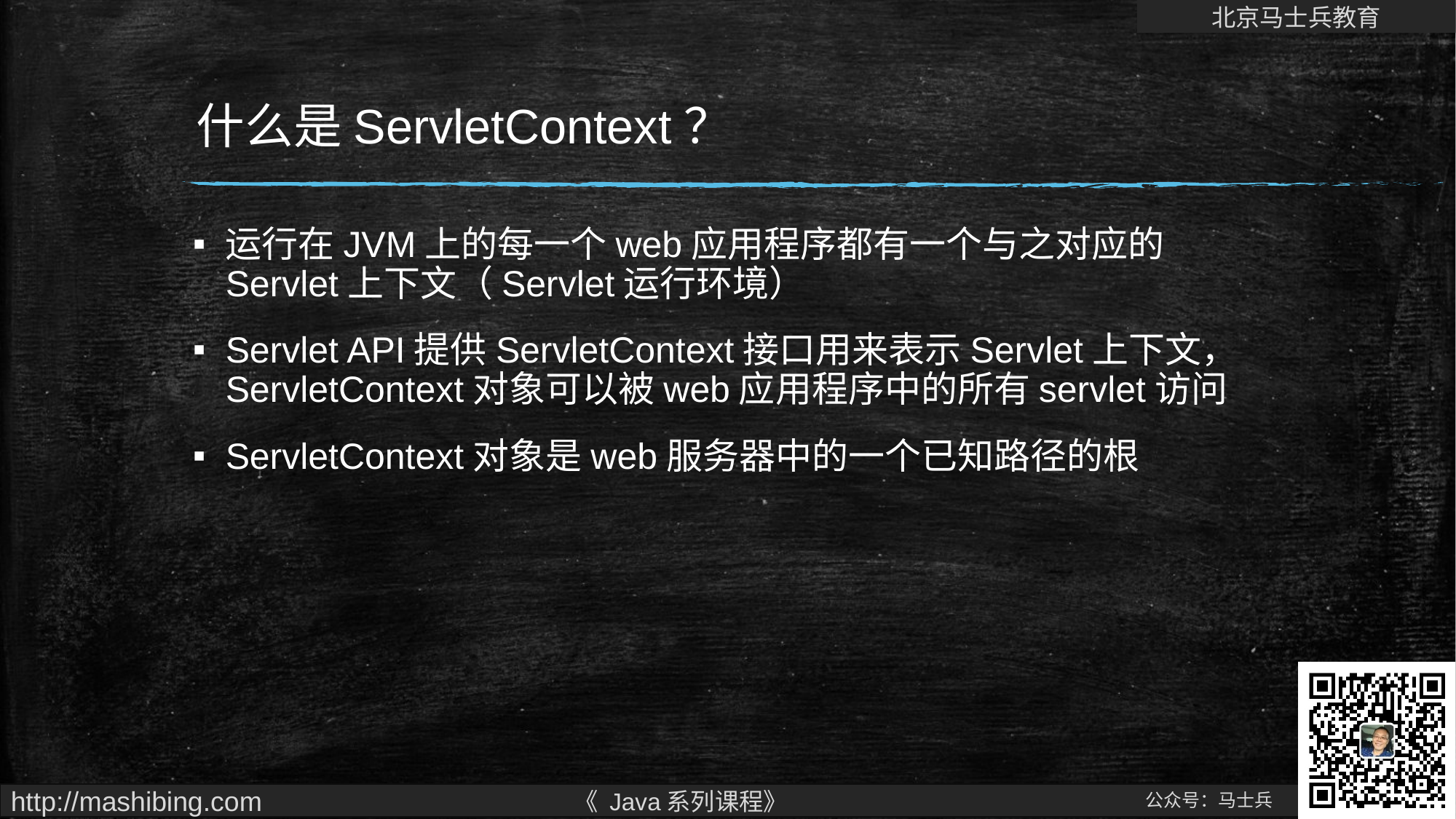

# 什么是ServletContext？
运行在JVM上的每一个web应用程序都有一个与之对应的Servlet上下文（Servlet运行环境）
Servlet API提供ServletContext接口用来表示Servlet上下文，ServletContext对象可以被web应用程序中的所有servlet访问
ServletContext对象是web服务器中的一个已知路径的根